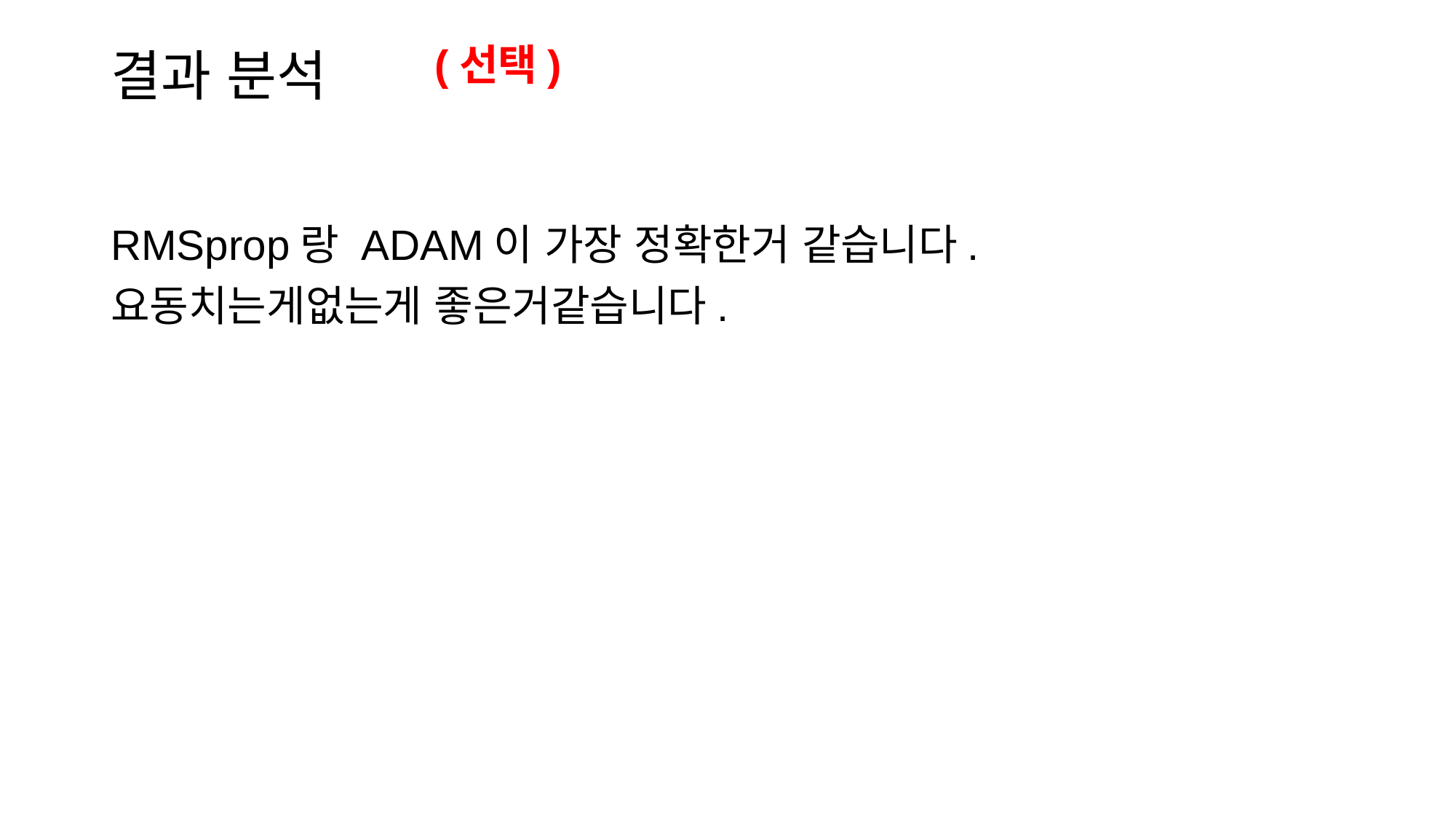

# 결과 분석
(선택)
RMSprop랑 ADAM이 가장 정확한거 같습니다.
요동치는게없는게 좋은거같습니다.